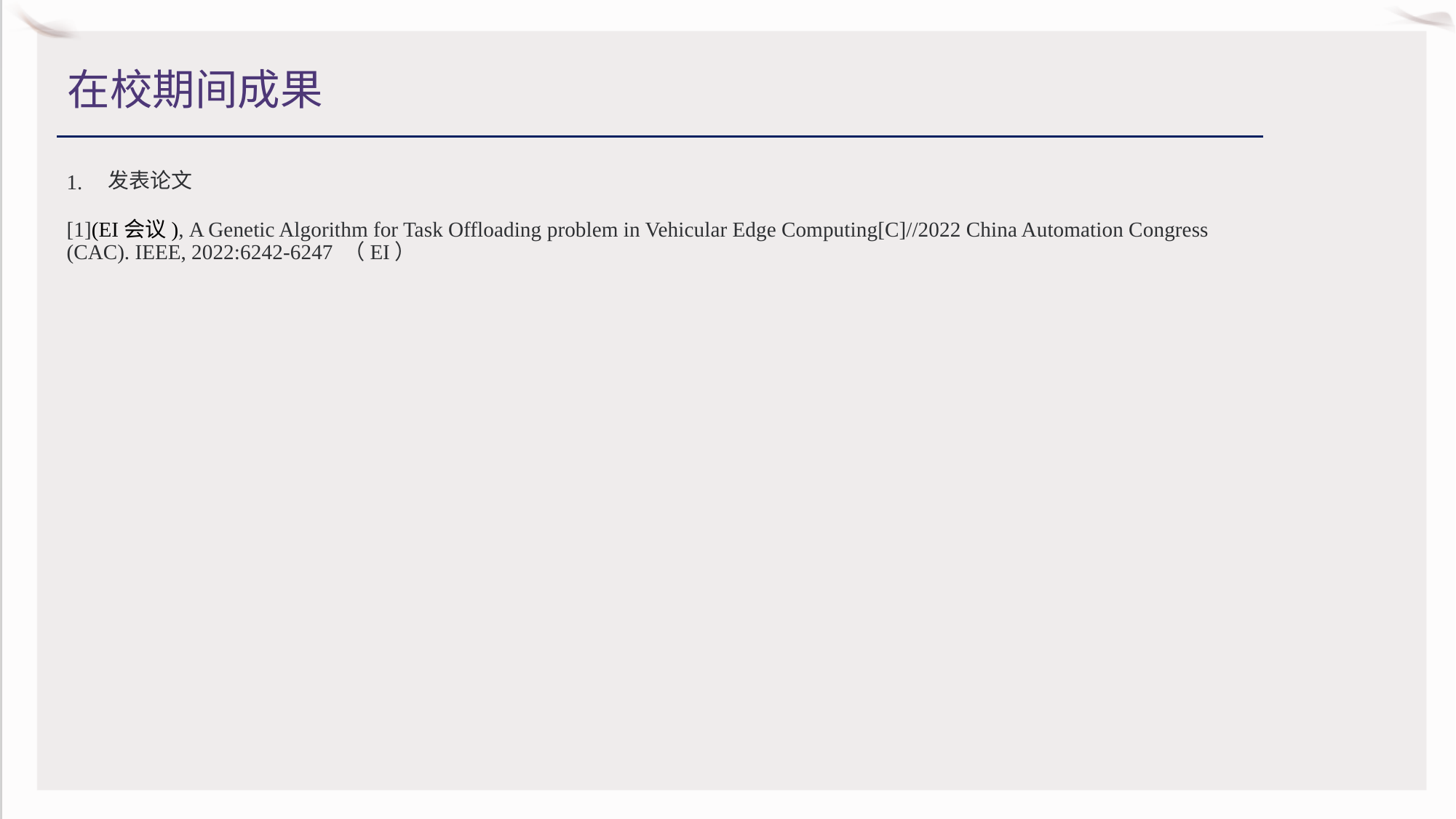

在校期间成果

发表论文
1.
[1](EI会议), A Genetic Algorithm for Task Offloading problem in Vehicular Edge Computing[C]//2022 China Automation Congress (CAC). IEEE, 2022:6242-6247 （EI）